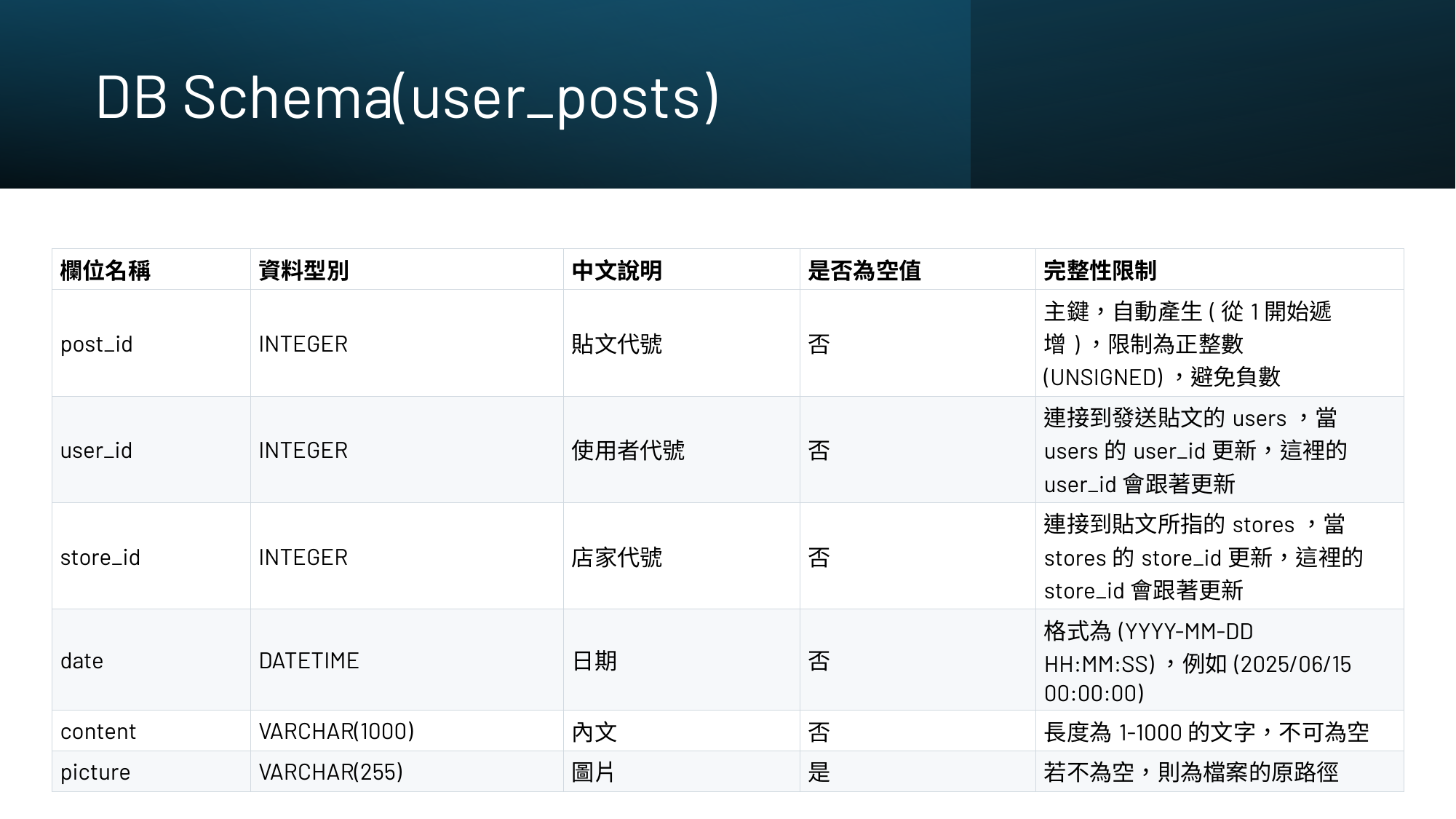

# DB Schema(user_posts)
| 欄位名稱 | 資料型別 | 中文說明 | 是否為空值 | 完整性限制 |
| --- | --- | --- | --- | --- |
| post\_id | INTEGER | 貼文代號 | 否 | 主鍵，自動產生(從1開始遞增)，限制為正整數 (UNSIGNED)，避免負數 |
| user\_id | INTEGER | 使用者代號 | 否 | 連接到發送貼文的users，當users的user\_id更新，這裡的user\_id會跟著更新 |
| store\_id | INTEGER | 店家代號 | 否 | 連接到貼文所指的stores，當stores的store\_id更新，這裡的store\_id會跟著更新 |
| date | DATETIME | 日期 | 否 | 格式為(YYYY-MM-DD HH:MM:SS)，例如(2025/06/15 00:00:00) |
| content | VARCHAR(1000) | 內文 | 否 | 長度為1-1000的文字，不可為空 |
| picture | VARCHAR(255) | 圖片 | 是 | 若不為空，則為檔案的原路徑 |